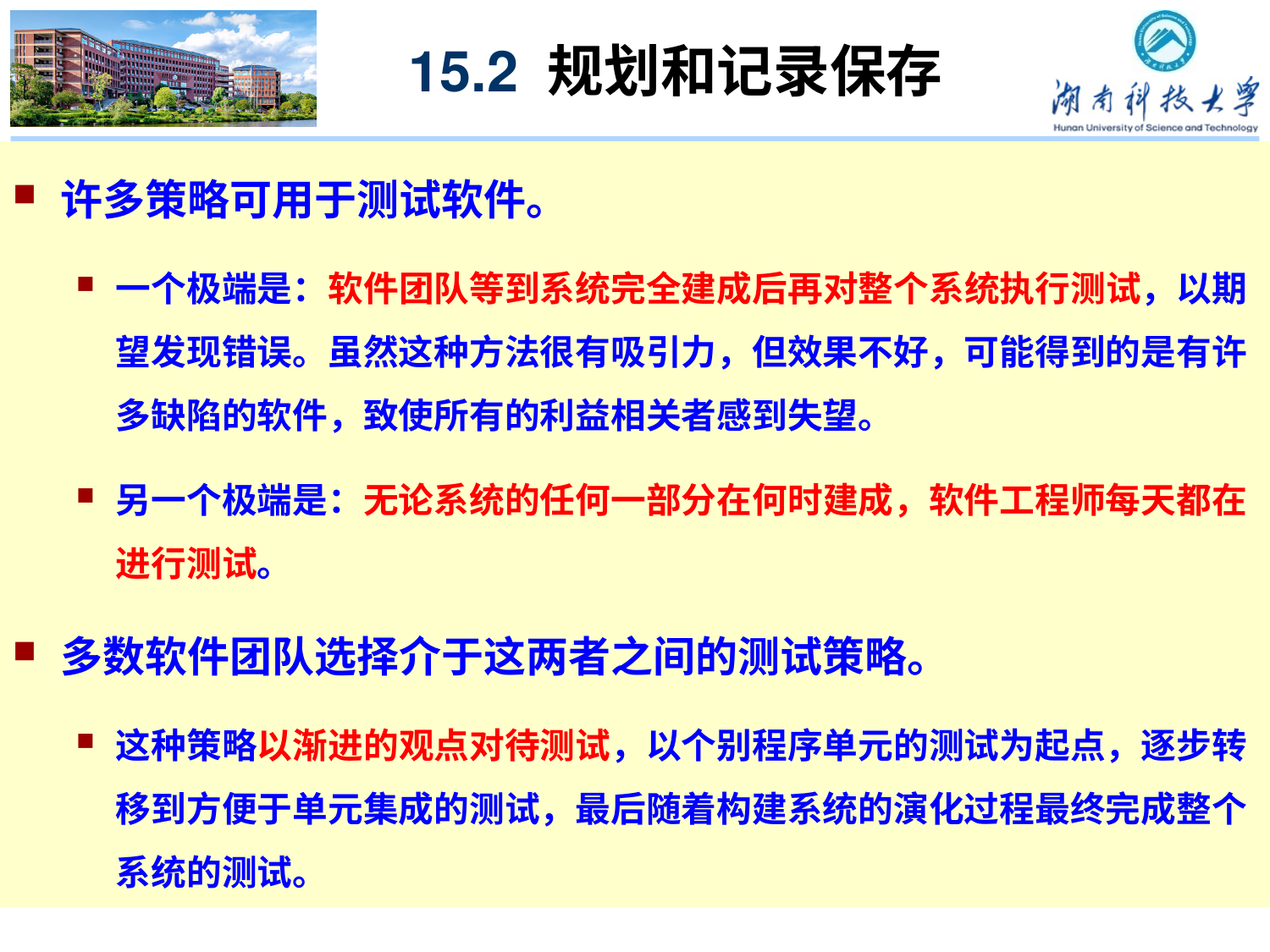

15.2 规划和记录保存
许多策略可用于测试软件。
一个极端是：软件团队等到系统完全建成后再对整个系统执行测试，以期望发现错误。虽然这种方法很有吸引力，但效果不好，可能得到的是有许多缺陷的软件，致使所有的利益相关者感到失望。
另一个极端是：无论系统的任何一部分在何时建成，软件工程师每天都在进行测试。
多数软件团队选择介于这两者之间的测试策略。
这种策略以渐进的观点对待测试，以个别程序单元的测试为起点，逐步转移到方便于单元集成的测试，最后随着构建系统的演化过程最终完成整个系统的测试。
14